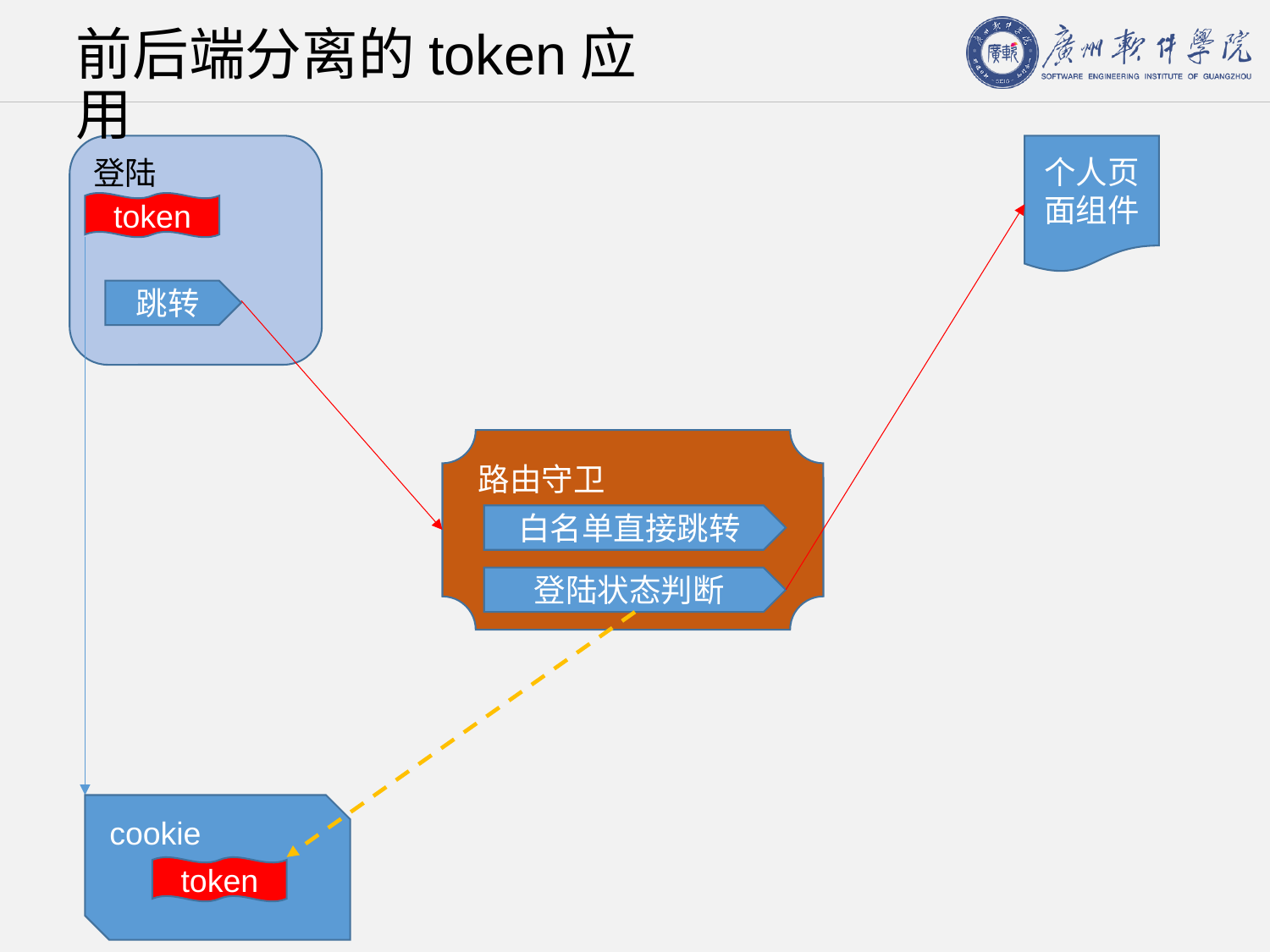

# 前后端分离的token应用
登陆
个人页面组件
token
跳转
路由守卫
白名单直接跳转
登陆状态判断
cookie
token